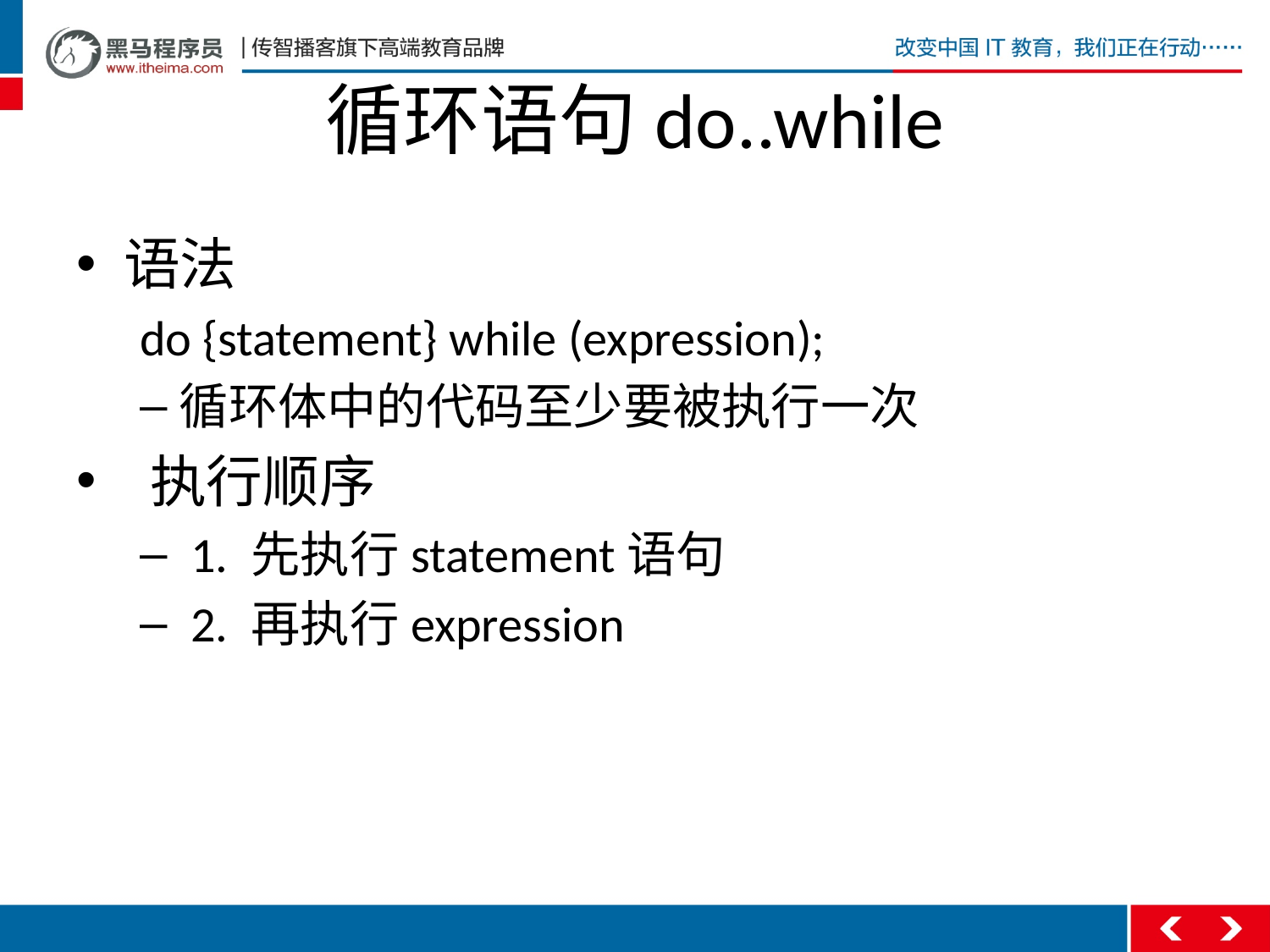

# 循环语句do..while
语法
do {statement} while (expression);
循环体中的代码至少要被执行一次
 执行顺序
 1. 先执行statement语句
 2. 再执行expression